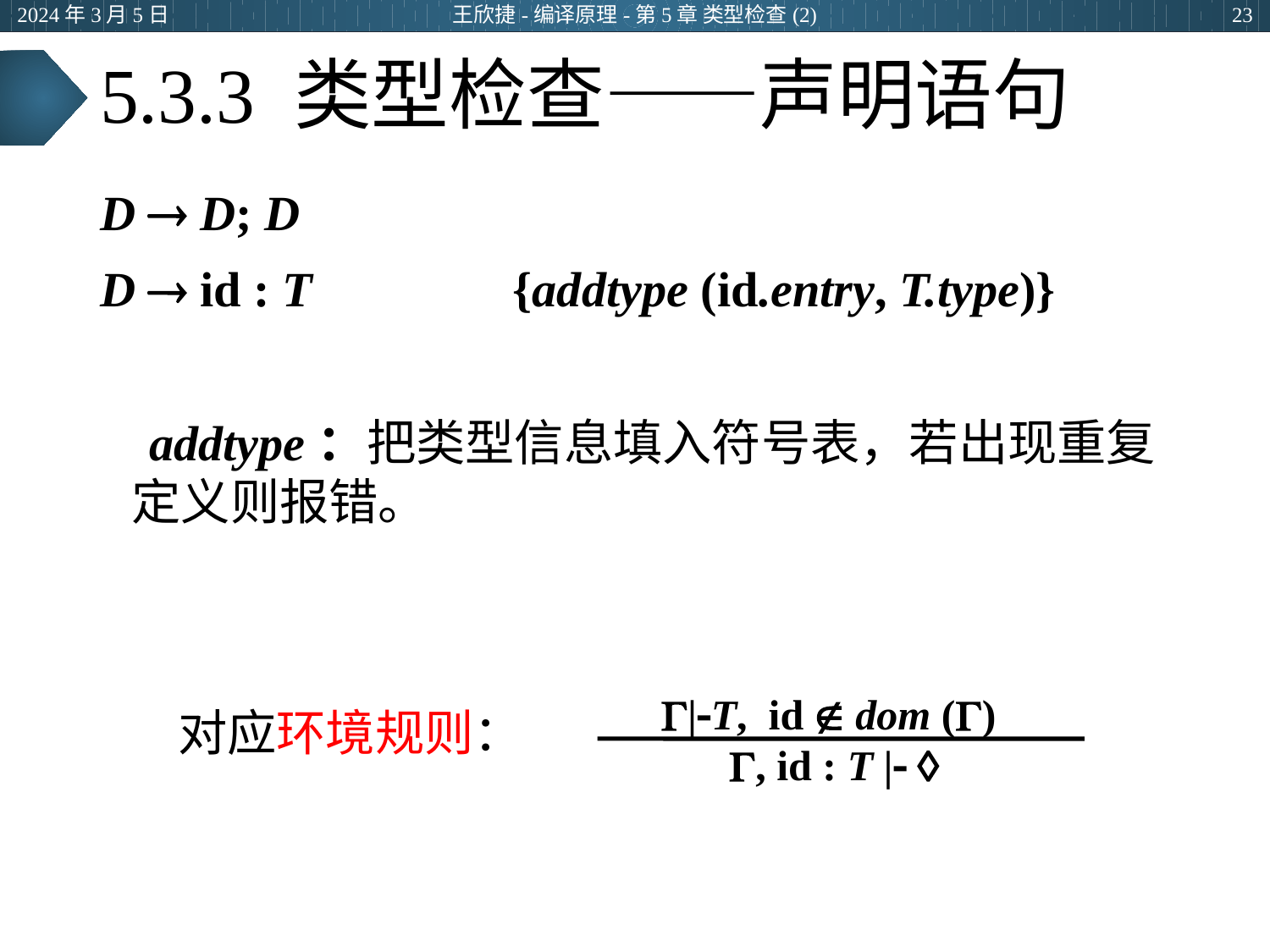

2024年3月5日
王欣捷-编译原理-第5章 类型检查(2)
23
# 5.3.3 类型检查——声明语句
D → D; D
D → id : T 		{addtype (id.entry, T.type)}

    addtype：把类型信息填入符号表，若出现重复定义则报错。

      对应环境规则：

Γ|−T,  id ∉ dom (Γ)
Γ, id : T |− ◊